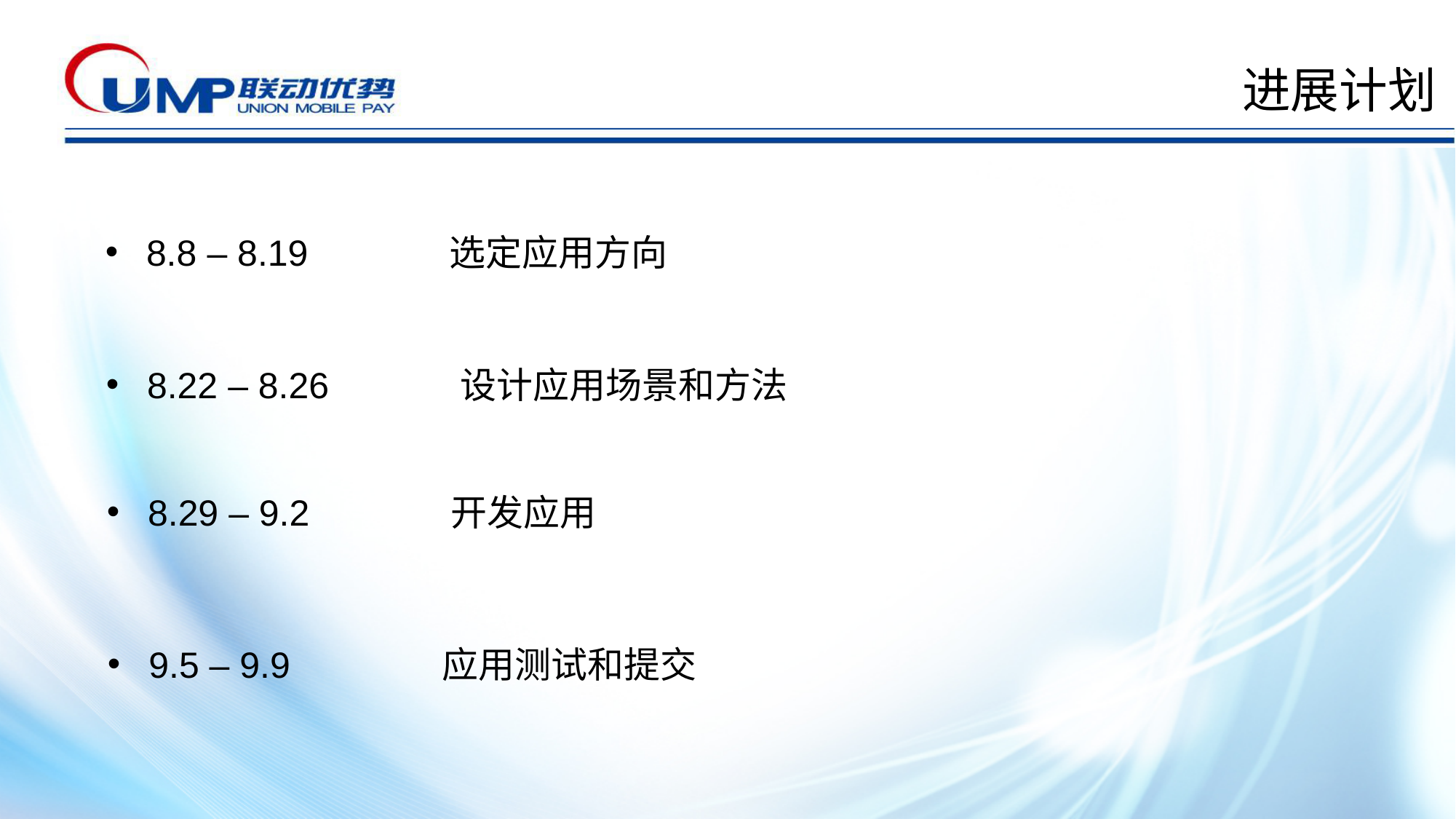

# 进展计划
8.8 – 8.19             选定应用方向
8.22 – 8.26            设计应用场景和方法
8.29 – 9.2             开发应用
9.5 – 9.9              应用测试和提交